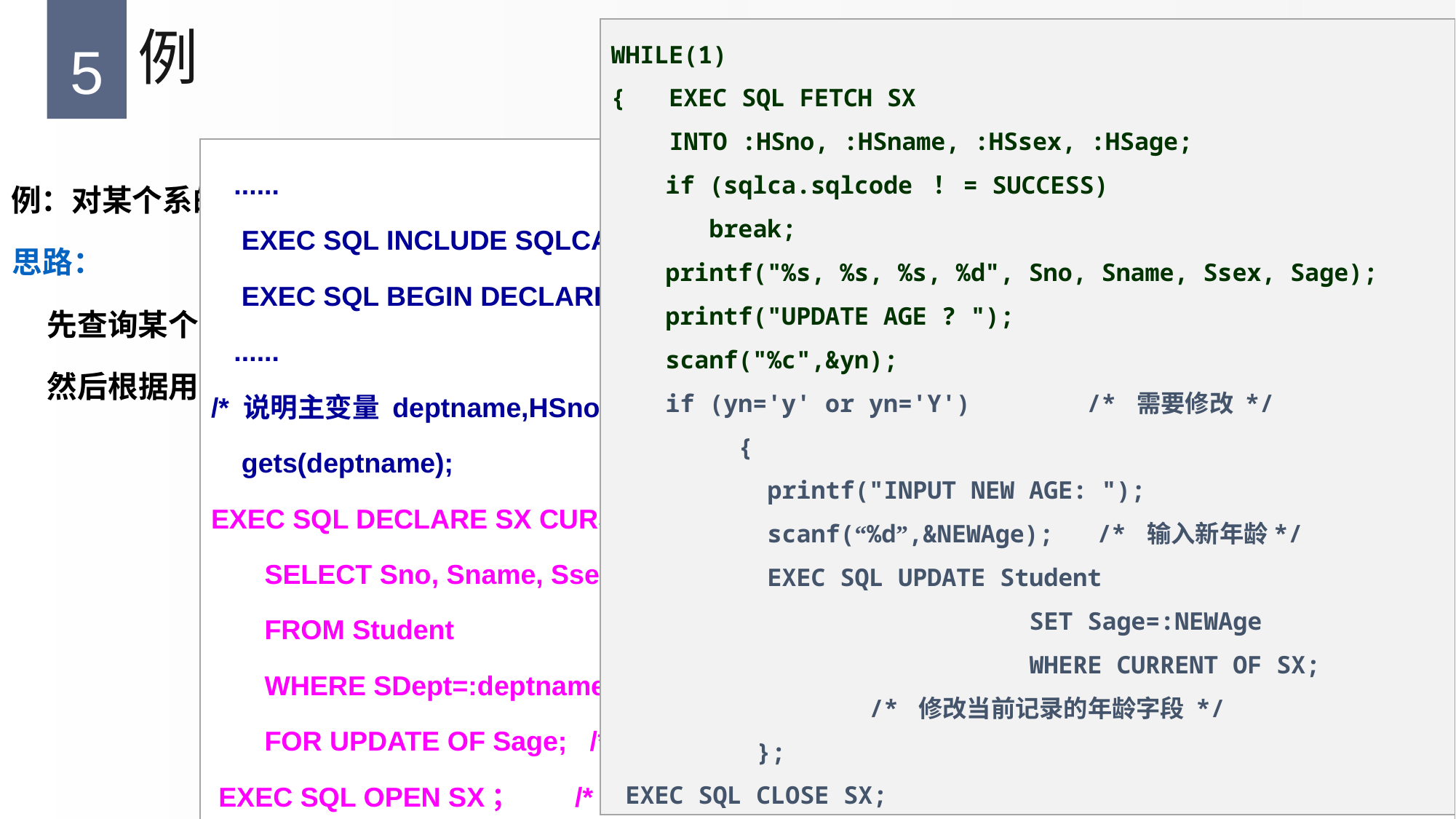

# 例
WHILE(1)
{   EXEC SQL FETCH SX
    INTO :HSno, :HSname, :HSsex, :HSage;
if (sqlca.sqlcode ！= SUCCESS)
   break;
printf("%s, %s, %s, %d", Sno, Sname, Ssex, Sage);
printf("UPDATE AGE ? ");
scanf("%c",&yn);
if (yn='y' or yn='Y')        /* 需要修改 */
     {
       printf("INPUT NEW AGE: ");
       scanf(“%d”,&NEWAge);   /* 输入新年龄*/
       EXEC SQL UPDATE Student
                         SET Sage=:NEWAge
                         WHERE CURRENT OF SX;
              /* 修改当前记录的年龄字段 */
          };
 EXEC SQL CLOSE SX;
   ......
    EXEC SQL INCLUDE SQLCA;
    EXEC SQL BEGIN DECLARE SECTION;
   ......
/* 说明主变量 deptname,HSno,HSname,HSsex,HSage,NEWAge等*/
    gets(deptname);
EXEC SQL DECLARE SX CURSOR FOR
       SELECT Sno, Sname, Ssex, Sage
       FROM Student
       WHERE SDept=:deptname
       FOR UPDATE OF Sage;   /* 说明游标 */
 EXEC SQL OPEN SX；        /* 打开游标 */
例：对某个系的学生信息，根据用户的要求修改其中某些人的年龄。
思路：
 先查询某个系全体学生的信息(要查询的系名由主变量deptname指定）。
 然后根据用户的要求修改其中某些记录的年龄字段。
123